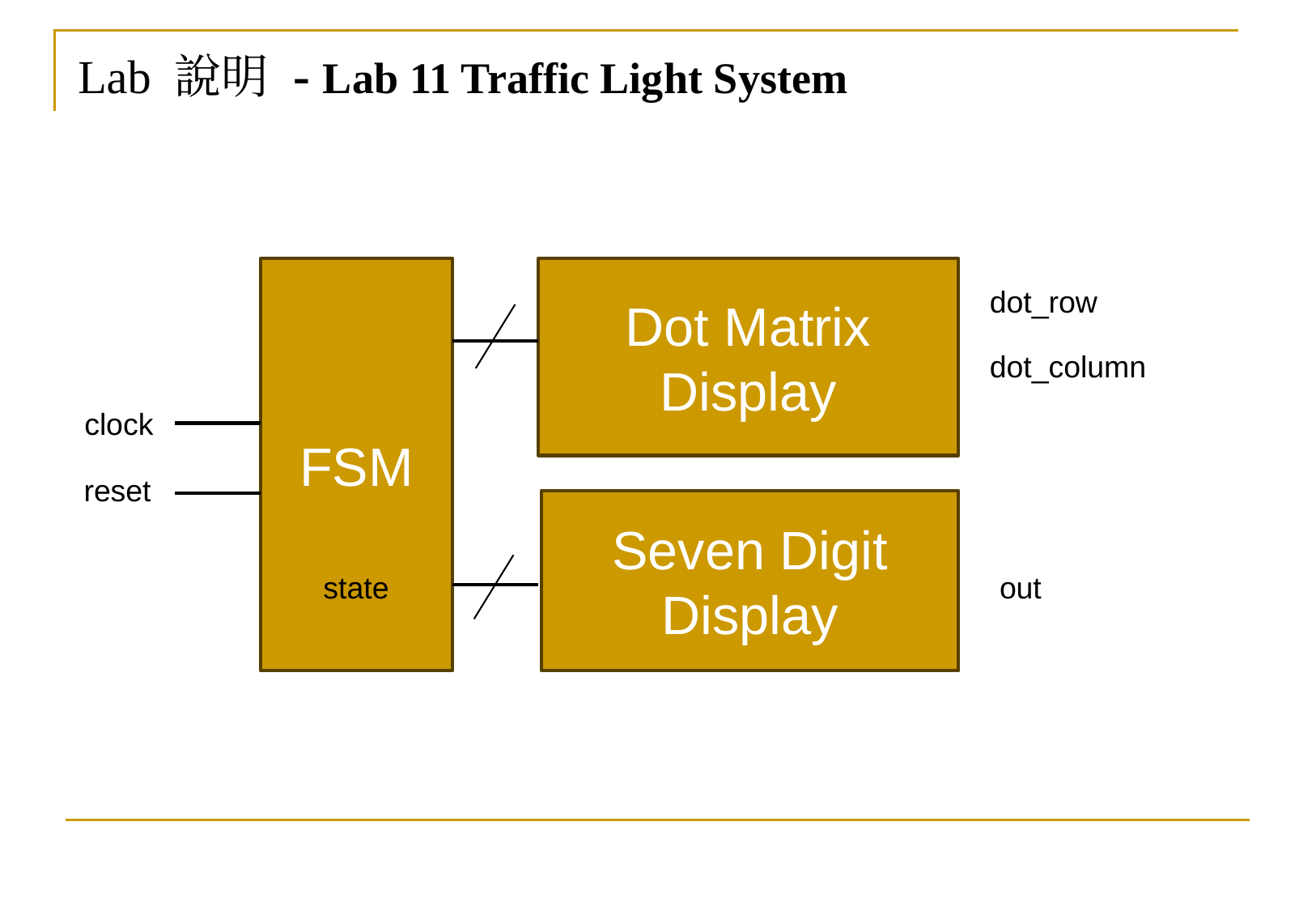

Lab 說明 - Lab 11 Traffic Light System

FSM
Dot Matrix
Display
dot_row
dot_column
clock
reset
Seven Digit
Display
state
out